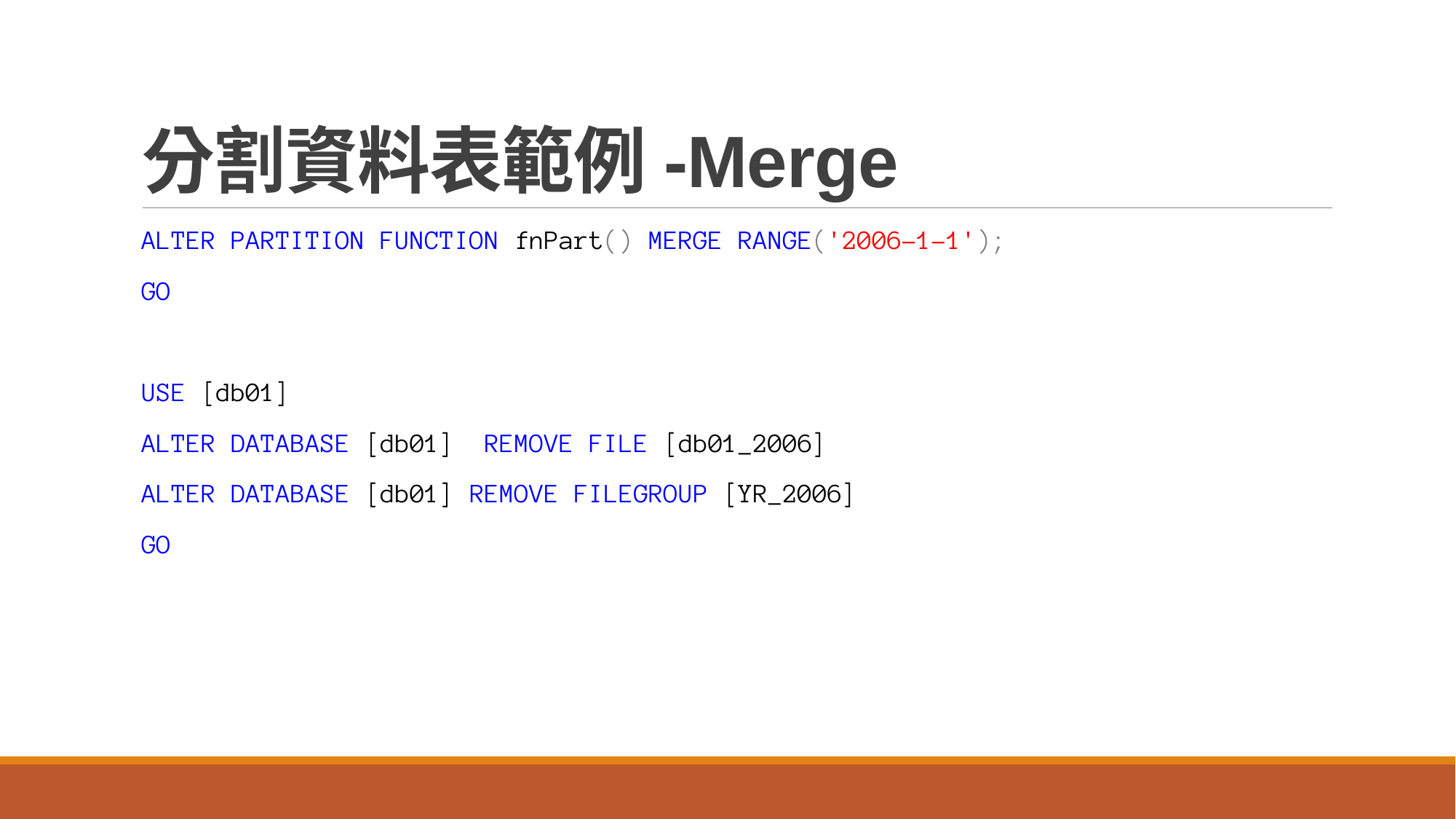

# 分割資料表範例-Merge
ALTER PARTITION FUNCTION fnPart() MERGE RANGE('2006-1-1');
GO

USE [db01]
ALTER DATABASE [db01]  REMOVE FILE [db01_2006]
ALTER DATABASE [db01] REMOVE FILEGROUP [YR_2006]
GO